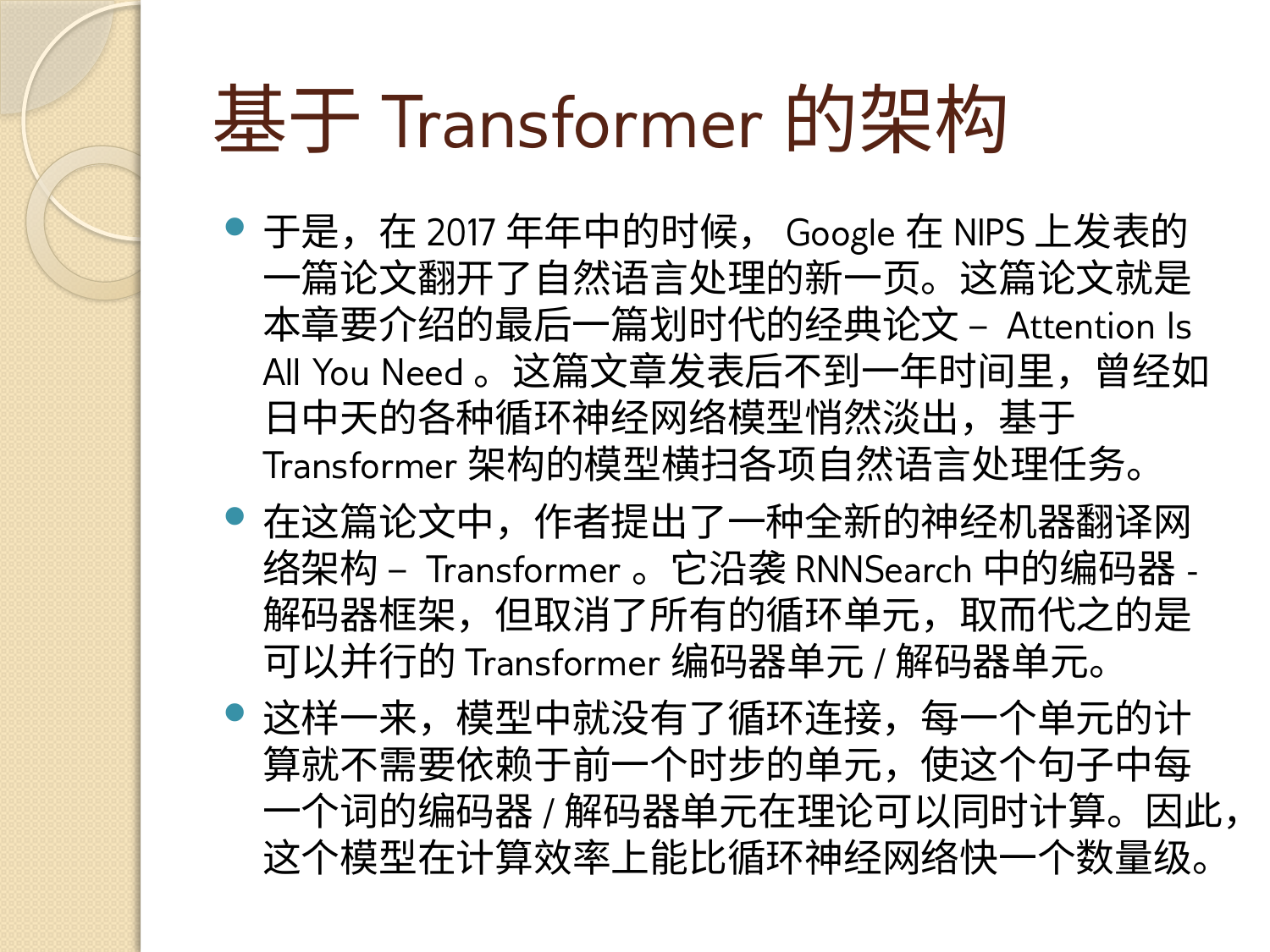

# 基于Transformer的架构
于是，在2017年年中的时候，Google在NIPS上发表的一篇论文翻开了自然语言处理的新一页。这篇论文就是本章要介绍的最后一篇划时代的经典论文 – Attention Is All You Need。这篇文章发表后不到一年时间里，曾经如日中天的各种循环神经网络模型悄然淡出，基于Transformer架构的模型横扫各项自然语言处理任务。
在这篇论文中，作者提出了一种全新的神经机器翻译网络架构 – Transformer。它沿袭RNNSearch中的编码器-解码器框架，但取消了所有的循环单元，取而代之的是可以并行的Transformer编码器单元/解码器单元。
这样一来，模型中就没有了循环连接，每一个单元的计算就不需要依赖于前一个时步的单元，使这个句子中每一个词的编码器/解码器单元在理论可以同时计算。因此，这个模型在计算效率上能比循环神经网络快一个数量级。